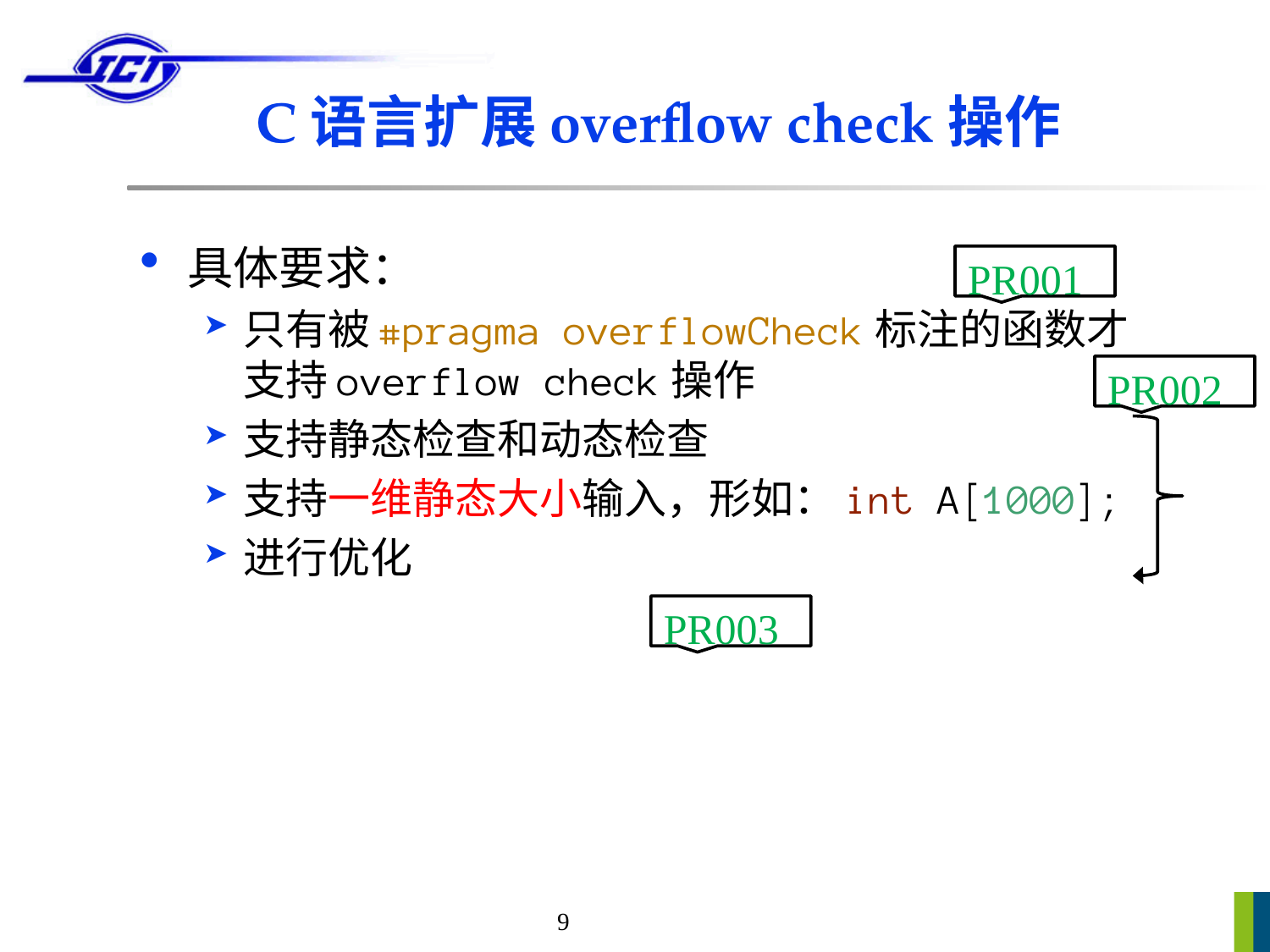

# C语言扩展overflow check操作
具体要求：
只有被#pragma overflowCheck标注的函数才支持overflow check操作
支持静态检查和动态检查
支持一维静态大小输入，形如：int A[1000];
进行优化

PR001
PR002

PR003